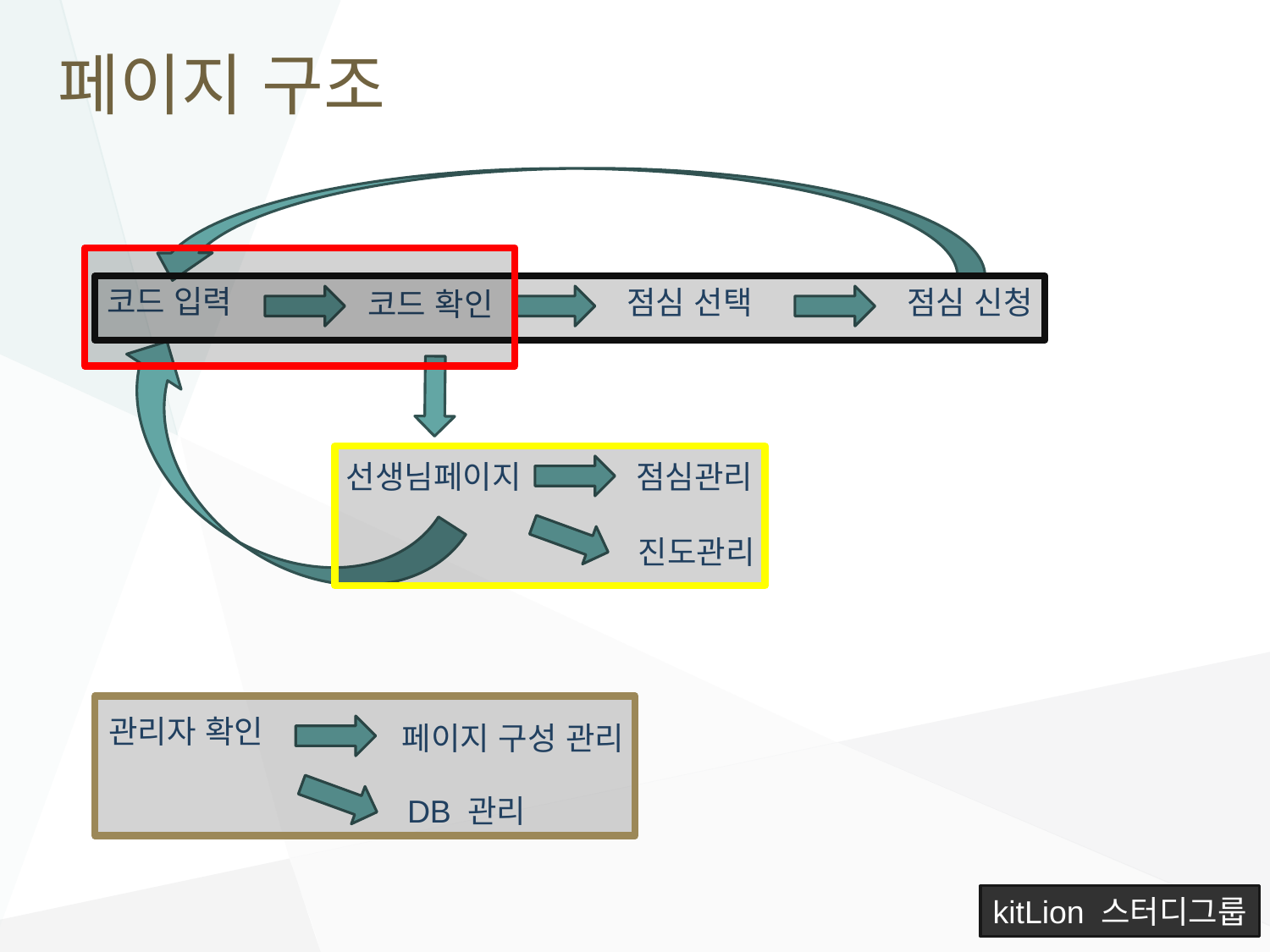

# 페이지 구조

코드 입력

점심 선택
점심 신청
코드 확인

선생님페이지
점심관리

진도관리

관리자 확인
페이지 구성 관리

DB 관리
kitLion 스터디그룹